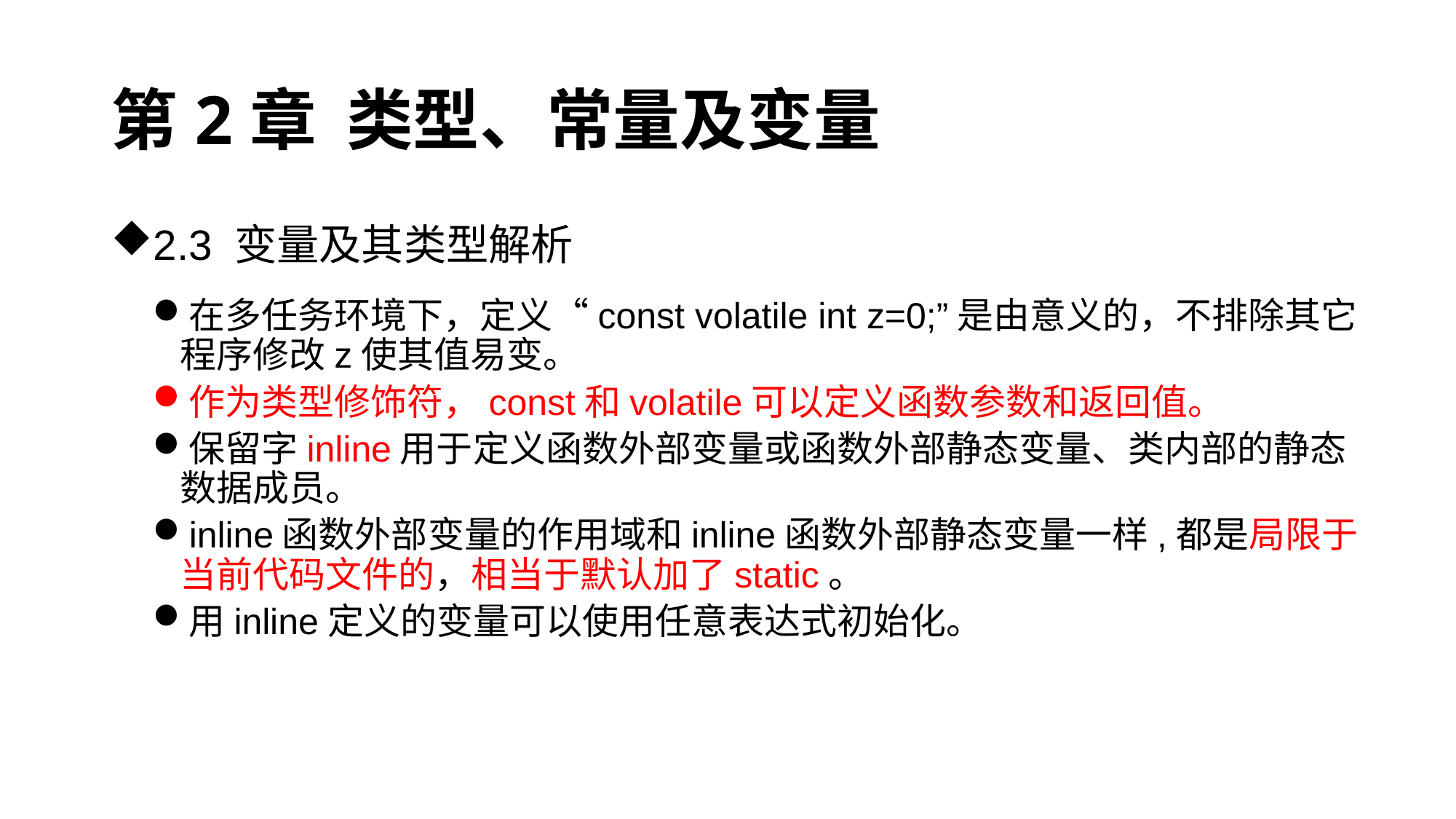

# 第2章  类型、常量及变量
2.3 变量及其类型解析
在多任务环境下，定义“const volatile int z=0;”是由意义的，不排除其它程序修改z使其值易变。
作为类型修饰符，const和volatile可以定义函数参数和返回值。
保留字inline用于定义函数外部变量或函数外部静态变量、类内部的静态数据成员。
inline函数外部变量的作用域和inline函数外部静态变量一样,都是局限于当前代码文件的，相当于默认加了static。
用inline定义的变量可以使用任意表达式初始化。